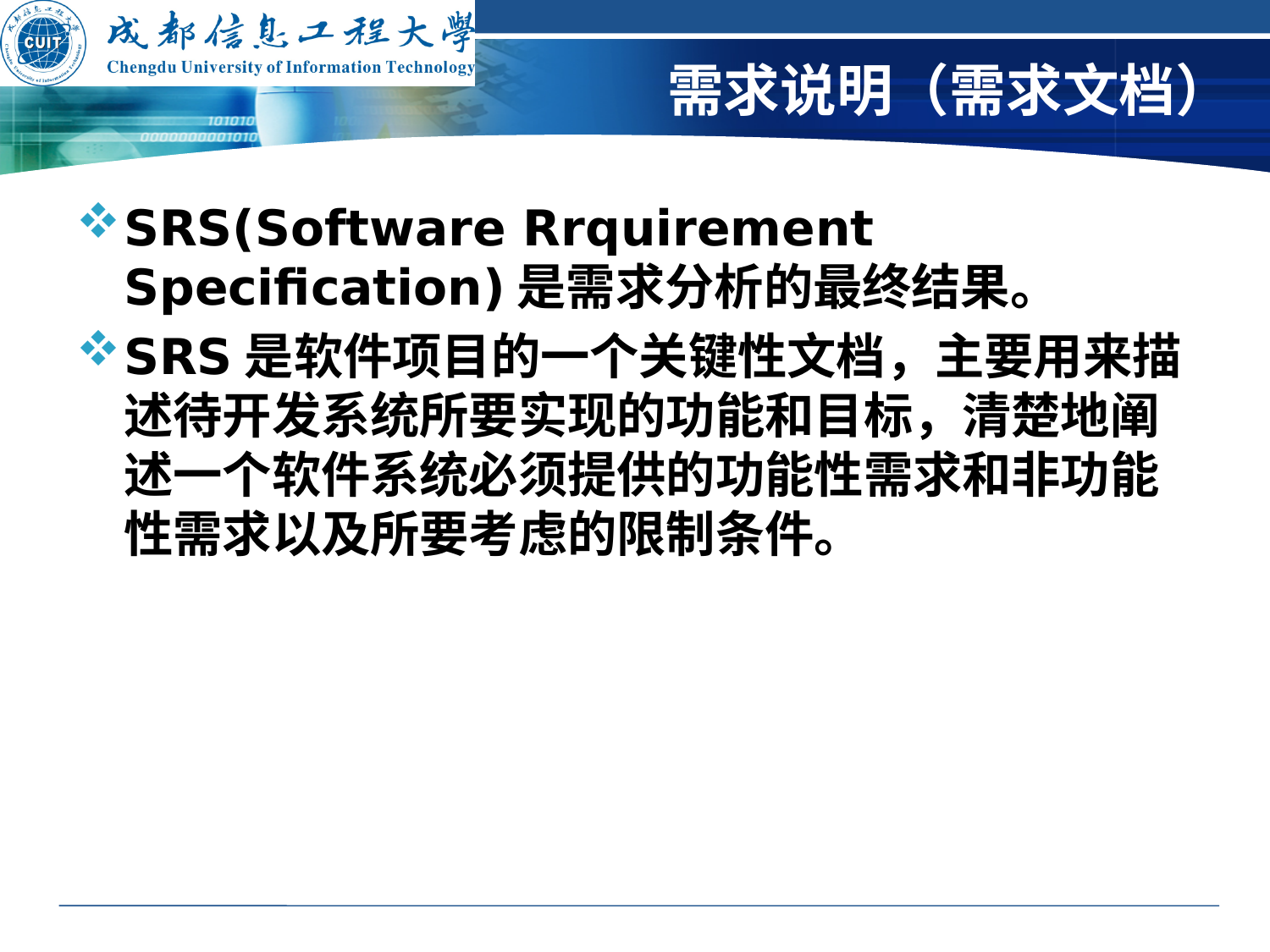

# 需求说明（需求文档）
SRS(Software Rrquirement Specification)是需求分析的最终结果。
SRS是软件项目的一个关键性文档，主要用来描述待开发系统所要实现的功能和目标，清楚地阐述一个软件系统必须提供的功能性需求和非功能性需求以及所要考虑的限制条件。